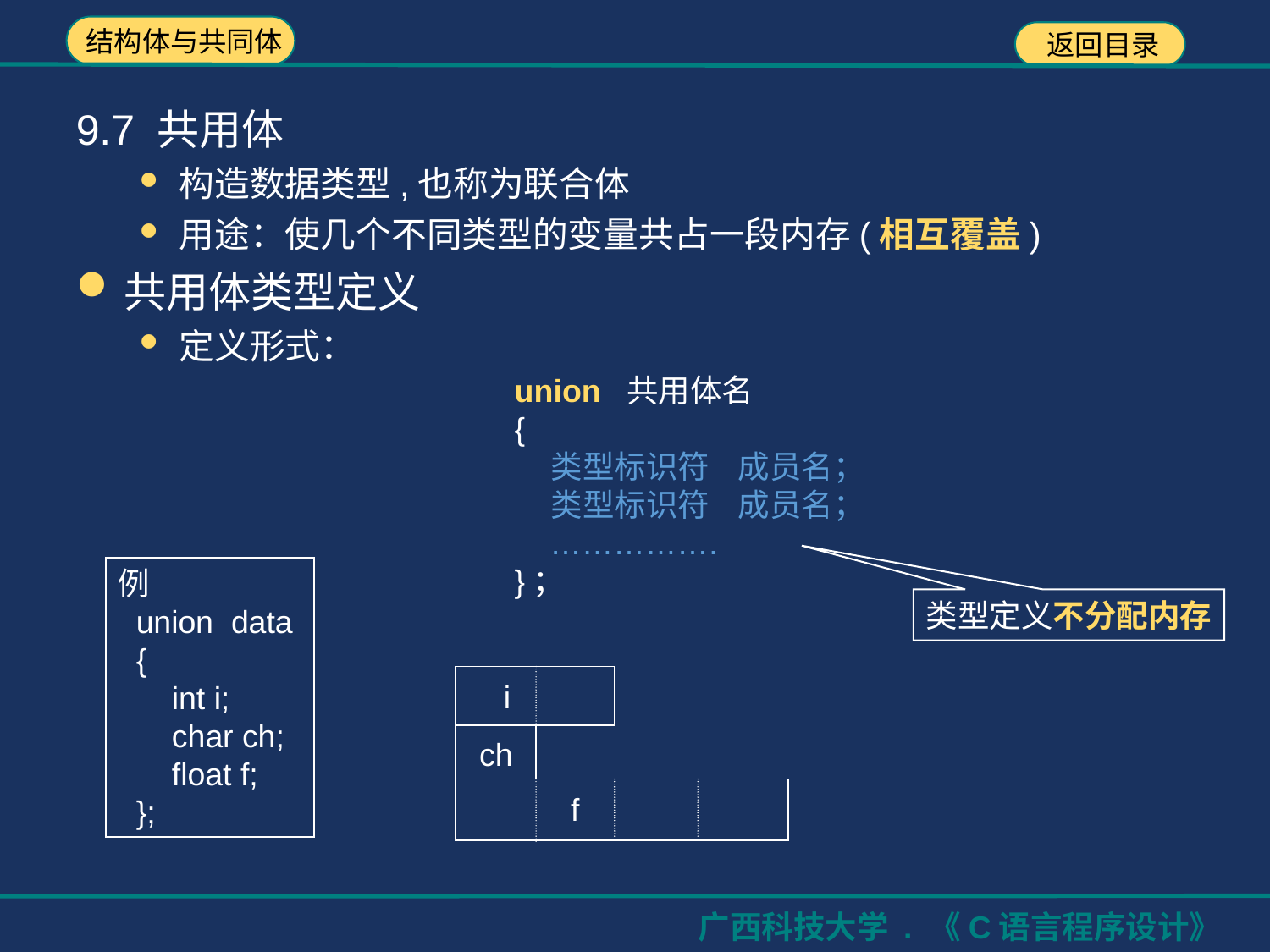

9.7 共用体
构造数据类型,也称为联合体
用途：使几个不同类型的变量共占一段内存(相互覆盖)
共用体类型定义
定义形式：
union  共用体名
{
    类型标识符    成员名；
    类型标识符    成员名；
    …………….
}；
例
  union  data
  {
      int i;
      char ch;
      float f;
  };
类型定义不分配内存

i

ch

f